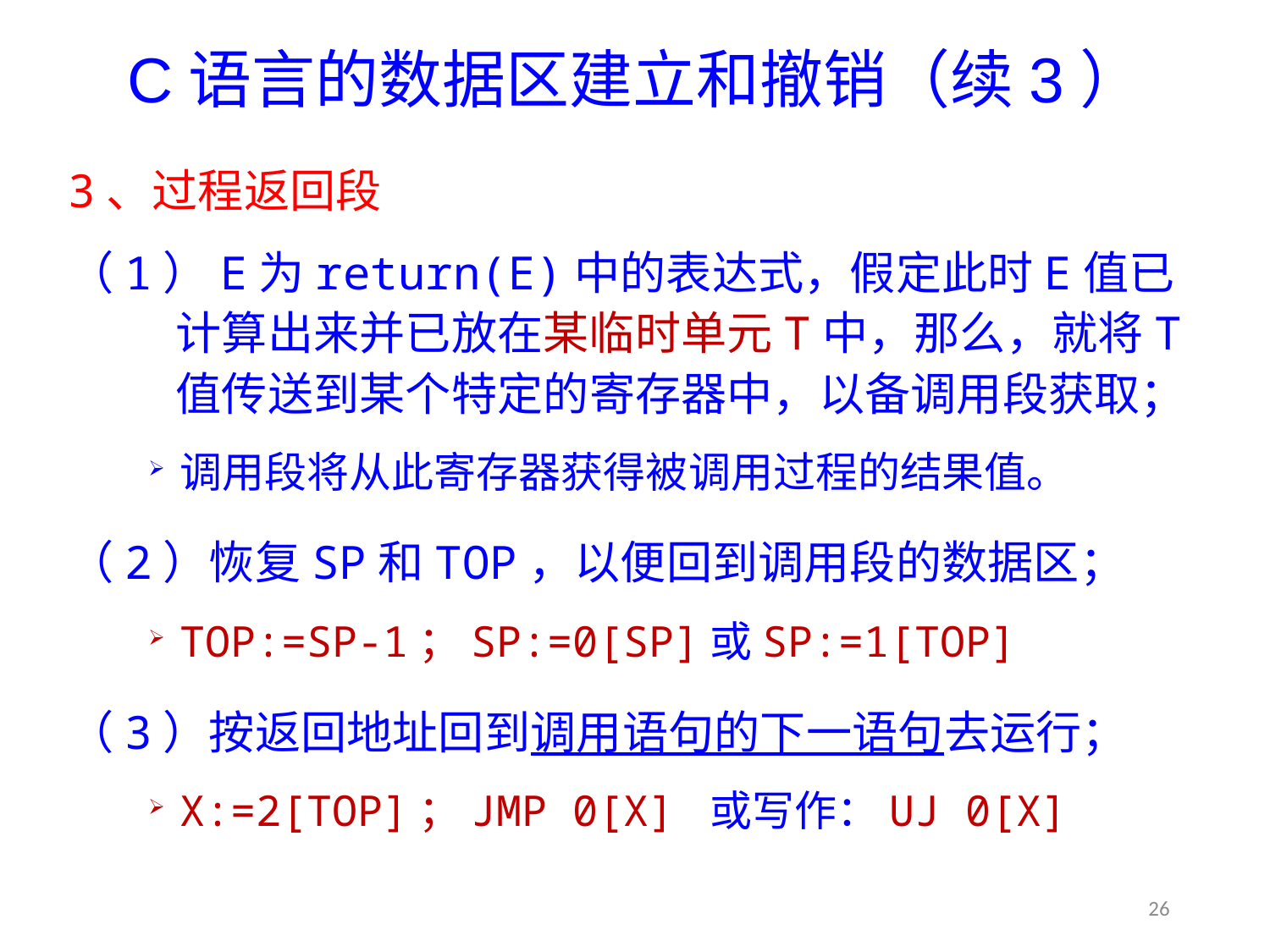

# C语言的数据区建立和撤销（续3）
3、过程返回段
（1）E为return(E)中的表达式，假定此时E值已计算出来并已放在某临时单元T中，那么，就将T值传送到某个特定的寄存器中，以备调用段获取；
调用段将从此寄存器获得被调用过程的结果值。
（2）恢复SP和TOP，以便回到调用段的数据区；
TOP:=SP-1；SP:=0[SP]或SP:=1[TOP]
（3）按返回地址回到调用语句的下一语句去运行；
X:=2[TOP]；JMP 0[X] 或写作：UJ 0[X]
26